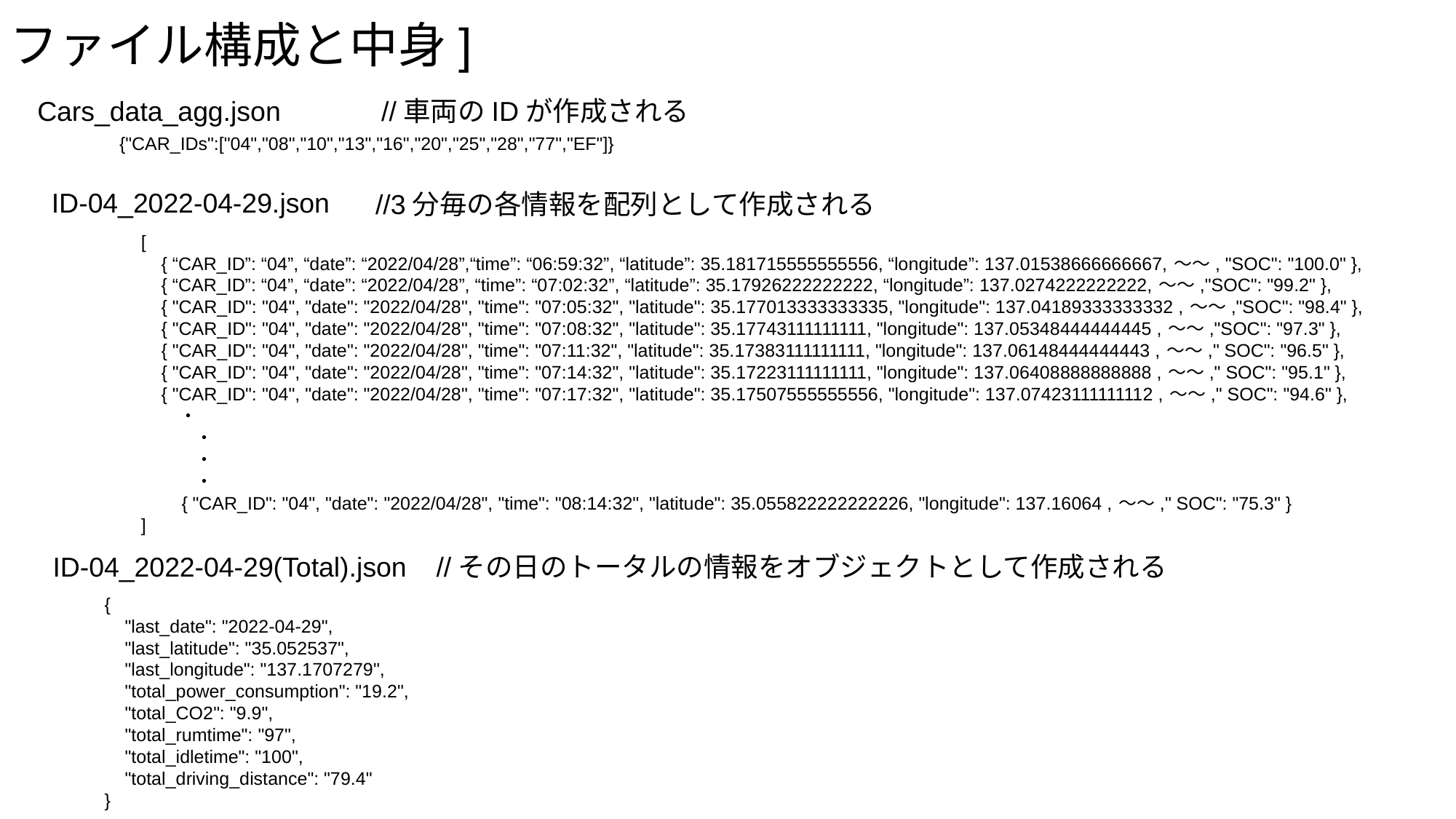

[ファイル構成と中身]
Cars_data_agg.json
//車両のIDが作成される
{"CAR_IDs":["04","08","10","13","16","20","25","28","77","EF"]}
ID-04_2022-04-29.json
//3分毎の各情報を配列として作成される
[
    { “CAR_ID”: “04”, “date”: “2022/04/28”,“time”: “06:59:32”, “latitude”: 35.181715555555556, “longitude”: 137.01538666666667,～～, "SOC": "100.0" },
    { “CAR_ID”: “04”, “date”: “2022/04/28”, “time”: “07:02:32”, “latitude”: 35.17926222222222, “longitude”: 137.0274222222222,～～,"SOC": "99.2" },
    { "CAR_ID": "04", "date": "2022/04/28", "time": "07:05:32", "latitude": 35.177013333333335, "longitude": 137.04189333333332 ,～～,"SOC": "98.4" },
    { "CAR_ID": "04", "date": "2022/04/28", "time": "07:08:32", "latitude": 35.17743111111111, "longitude": 137.05348444444445 ,～～,"SOC": "97.3" },
    { "CAR_ID": "04", "date": "2022/04/28", "time": "07:11:32", "latitude": 35.17383111111111, "longitude": 137.06148444444443 ,～～," SOC": "96.5" },
    { "CAR_ID": "04", "date": "2022/04/28", "time": "07:14:32", "latitude": 35.17223111111111, "longitude": 137.06408888888888 ,～～," SOC": "95.1" },
    { "CAR_ID": "04", "date": "2022/04/28", "time": "07:17:32", "latitude": 35.17507555555556, "longitude": 137.07423111111112 ,～～," SOC": "94.6" },
    　・
　　　・
　　　・
　　　・
　　{ "CAR_ID": "04", "date": "2022/04/28", "time": "08:14:32", "latitude": 35.055822222222226, "longitude": 137.16064 ,～～," SOC": "75.3" }
]
ID-04_2022-04-29(Total).json
//その日のトータルの情報をオブジェクトとして作成される
{
    "last_date": "2022-04-29",
    "last_latitude": "35.052537",
    "last_longitude": "137.1707279",
    "total_power_consumption": "19.2",
    "total_CO2": "9.9",
    "total_rumtime": "97",
    "total_idletime": "100",
    "total_driving_distance": "79.4"
}